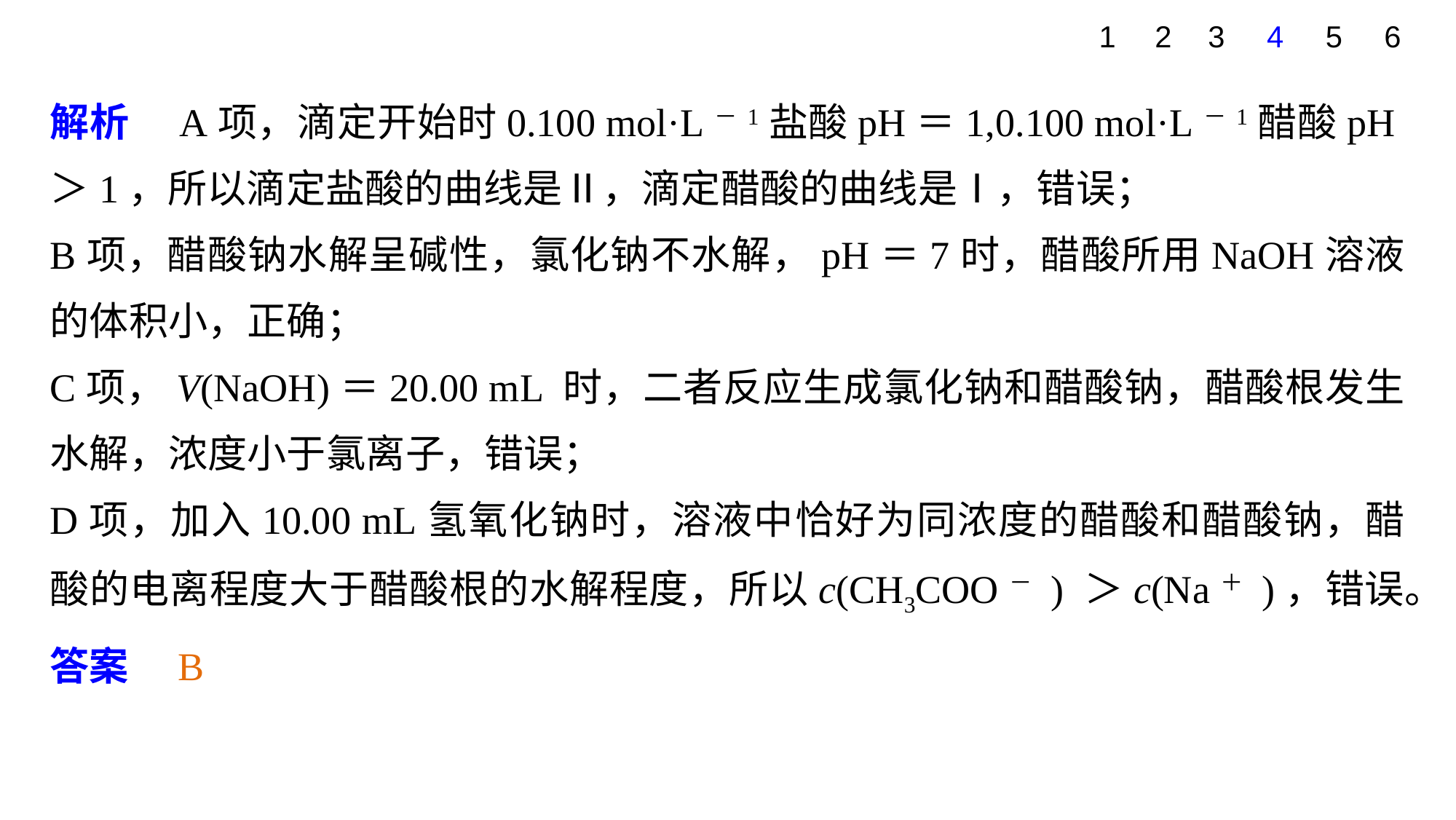

1
2
3
4
5
6
解析　A项，滴定开始时0.100 mol·L－1盐酸pH＝1,0.100 mol·L－1醋酸pH＞1，所以滴定盐酸的曲线是Ⅱ，滴定醋酸的曲线是Ⅰ，错误；
B项，醋酸钠水解呈碱性，氯化钠不水解，pH＝7时，醋酸所用NaOH溶液的体积小，正确；
C项，V(NaOH)＝20.00 mL 时，二者反应生成氯化钠和醋酸钠，醋酸根发生水解，浓度小于氯离子，错误；
D项，加入10.00 mL氢氧化钠时，溶液中恰好为同浓度的醋酸和醋酸钠，醋酸的电离程度大于醋酸根的水解程度，所以c(CH3COO－ ) ＞c(Na＋ )，错误。
答案　B